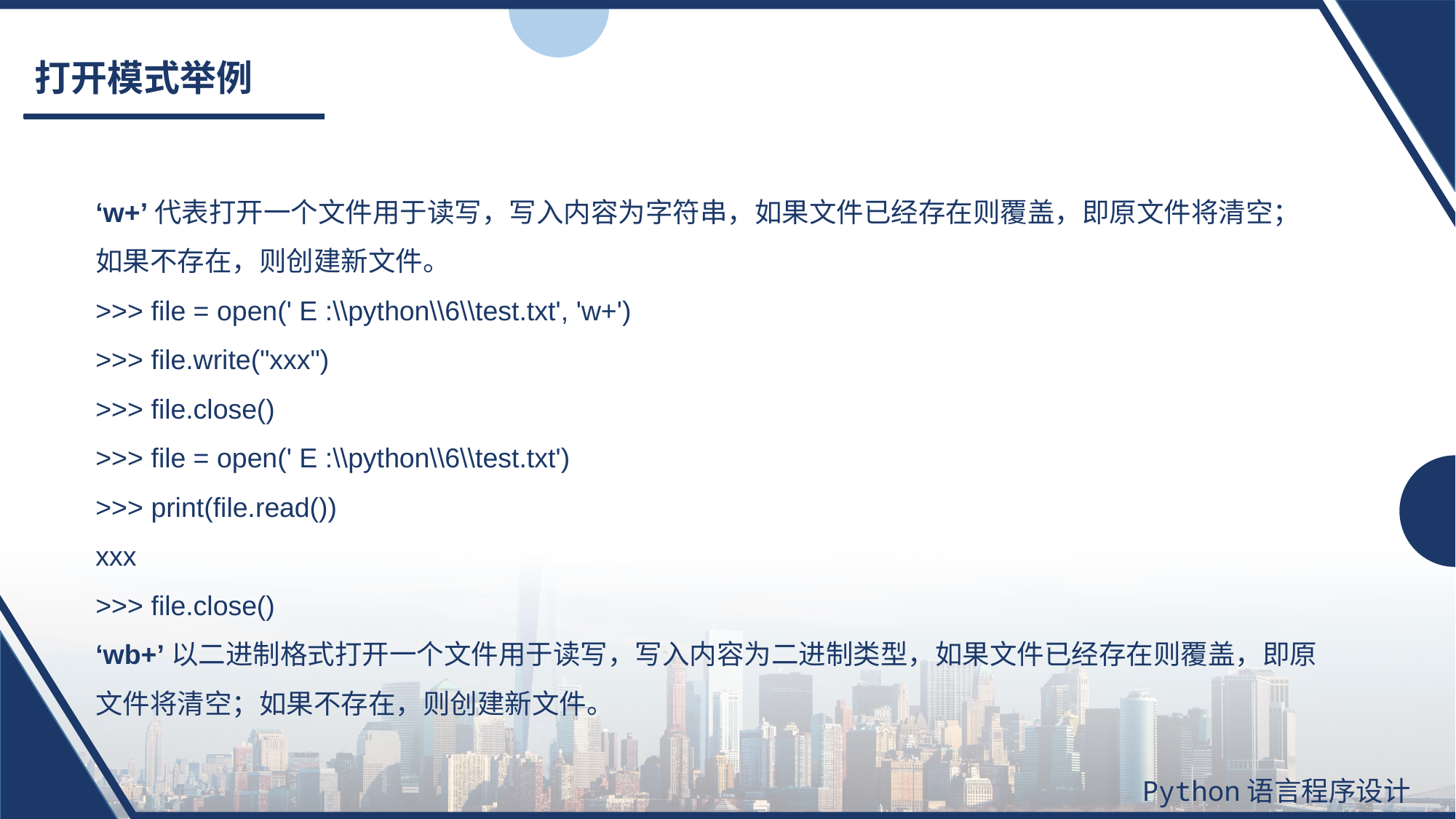

# 打开模式举例
‘w+’代表打开一个文件用于读写，写入内容为字符串，如果文件已经存在则覆盖，即原文件将清空；如果不存在，则创建新文件。
>>> file = open(' E :\\python\\6\\test.txt', 'w+')
>>> file.write("xxx")
>>> file.close()
>>> file = open(' E :\\python\\6\\test.txt')
>>> print(file.read())
xxx
>>> file.close()
‘wb+’以二进制格式打开一个文件用于读写，写入内容为二进制类型，如果文件已经存在则覆盖，即原文件将清空；如果不存在，则创建新文件。